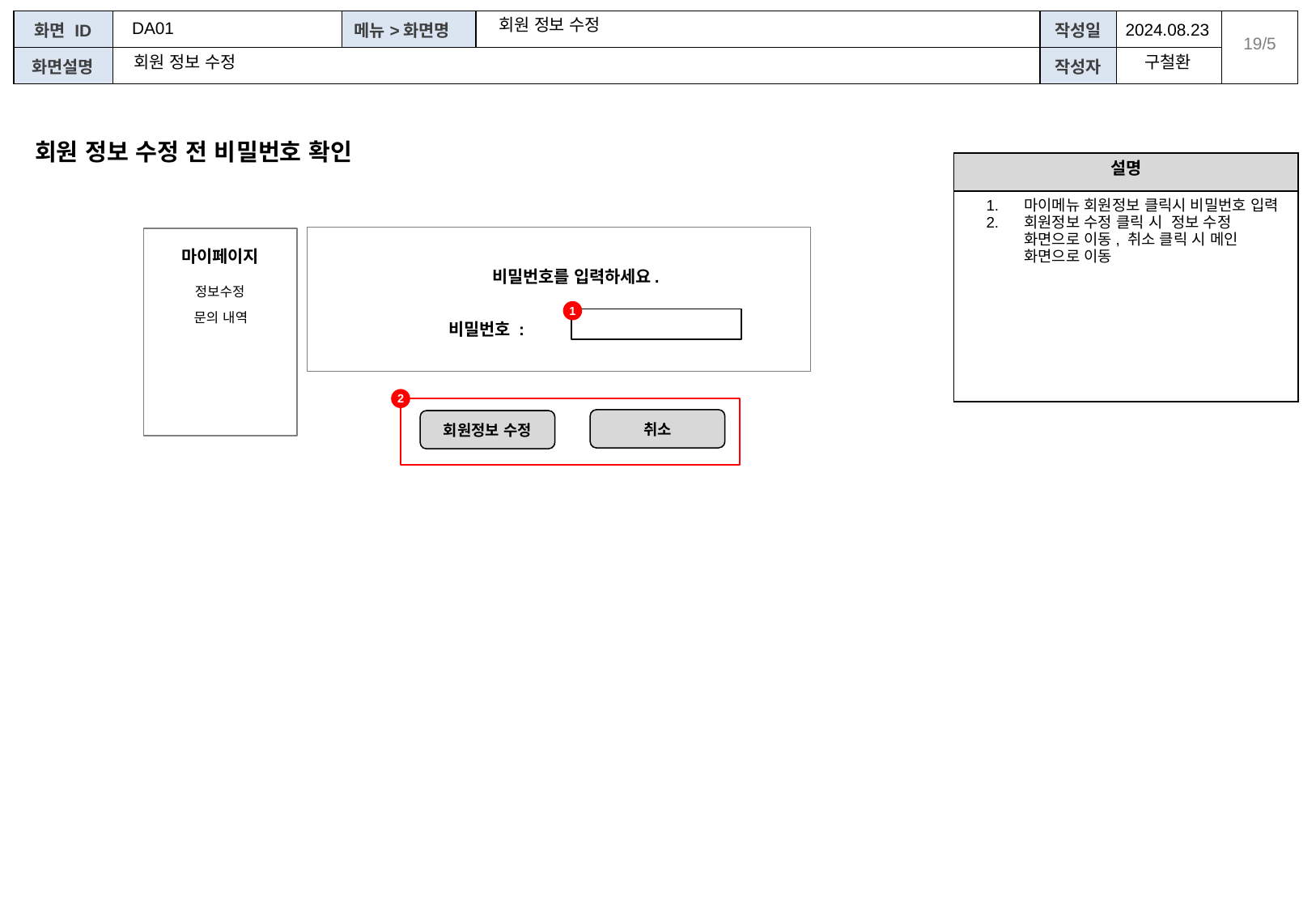

회원 정보 수정
DA01
2024.08.23
회원 정보 수정
구철환
# 회원 정보 수정 전 비밀번호 확인
| 설명 |
| --- |
| 마이메뉴 회원정보 클릭시 비밀번호 입력 회원정보 수정 클릭 시 정보 수정 화면으로 이동, 취소 클릭 시 메인 화면으로 이동 |

마이페이지
비밀번호를 입력하세요.
정보수정
1
문의 내역
비밀번호 :

2

취소
회원정보 수정